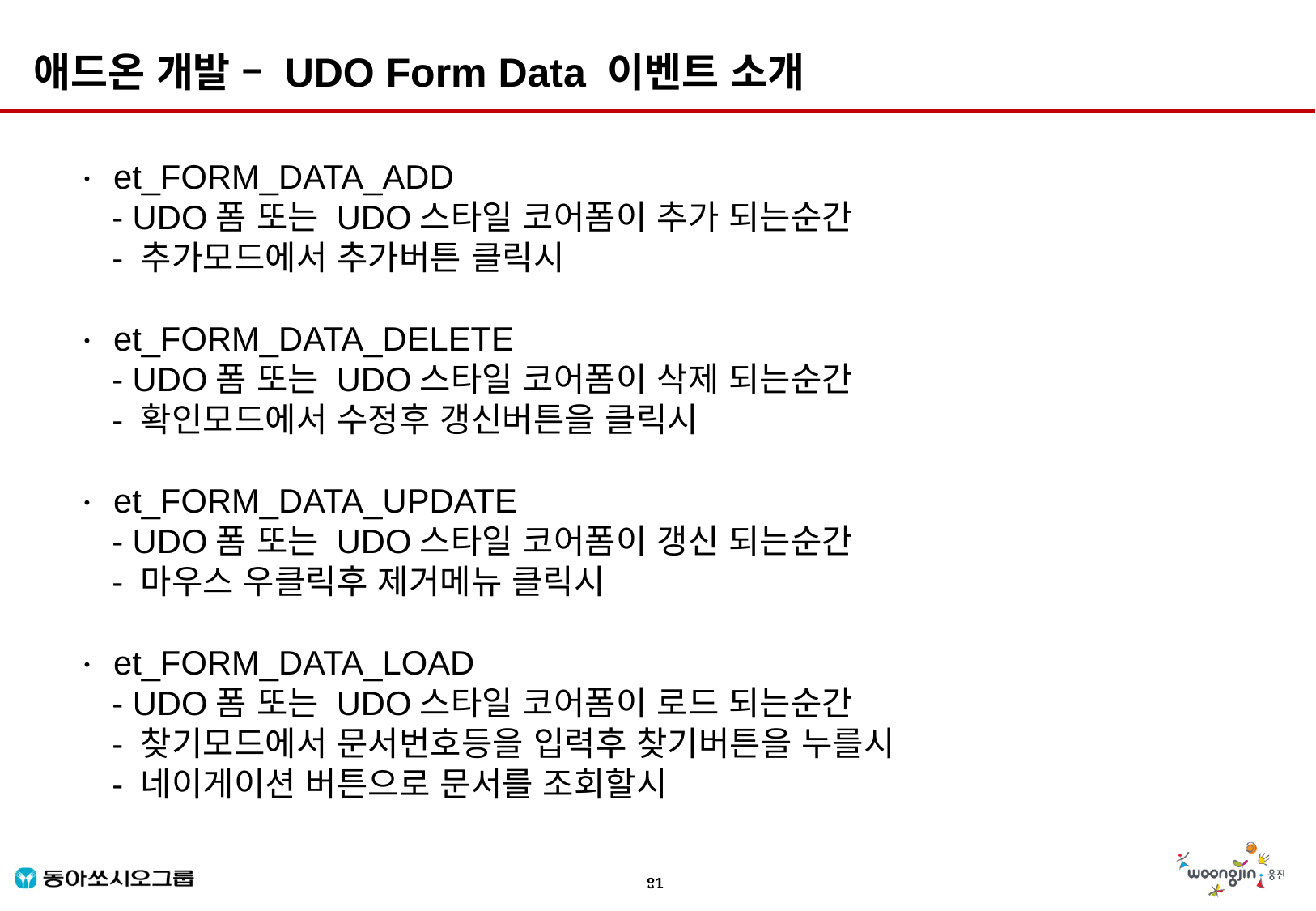

애드온 개발 – UDO Form Data 이벤트 소개
ㆍ et_FORM_DATA_ADD
    - UDO폼 또는 UDO스타일 코어폼이 추가 되는순간
    - 추가모드에서 추가버튼 클릭시

ㆍ et_FORM_DATA_DELETE
    - UDO폼 또는 UDO스타일 코어폼이 삭제 되는순간
    - 확인모드에서 수정후 갱신버튼을 클릭시

ㆍ et_FORM_DATA_UPDATE
    - UDO폼 또는 UDO스타일 코어폼이 갱신 되는순간
    - 마우스 우클릭후 제거메뉴 클릭시

ㆍ et_FORM_DATA_LOAD
    - UDO폼 또는 UDO스타일 코어폼이 로드 되는순간
    - 찾기모드에서 문서번호등을 입력후 찾기버튼을 누를시
    - 네이게이션 버튼으로 문서를 조회할시